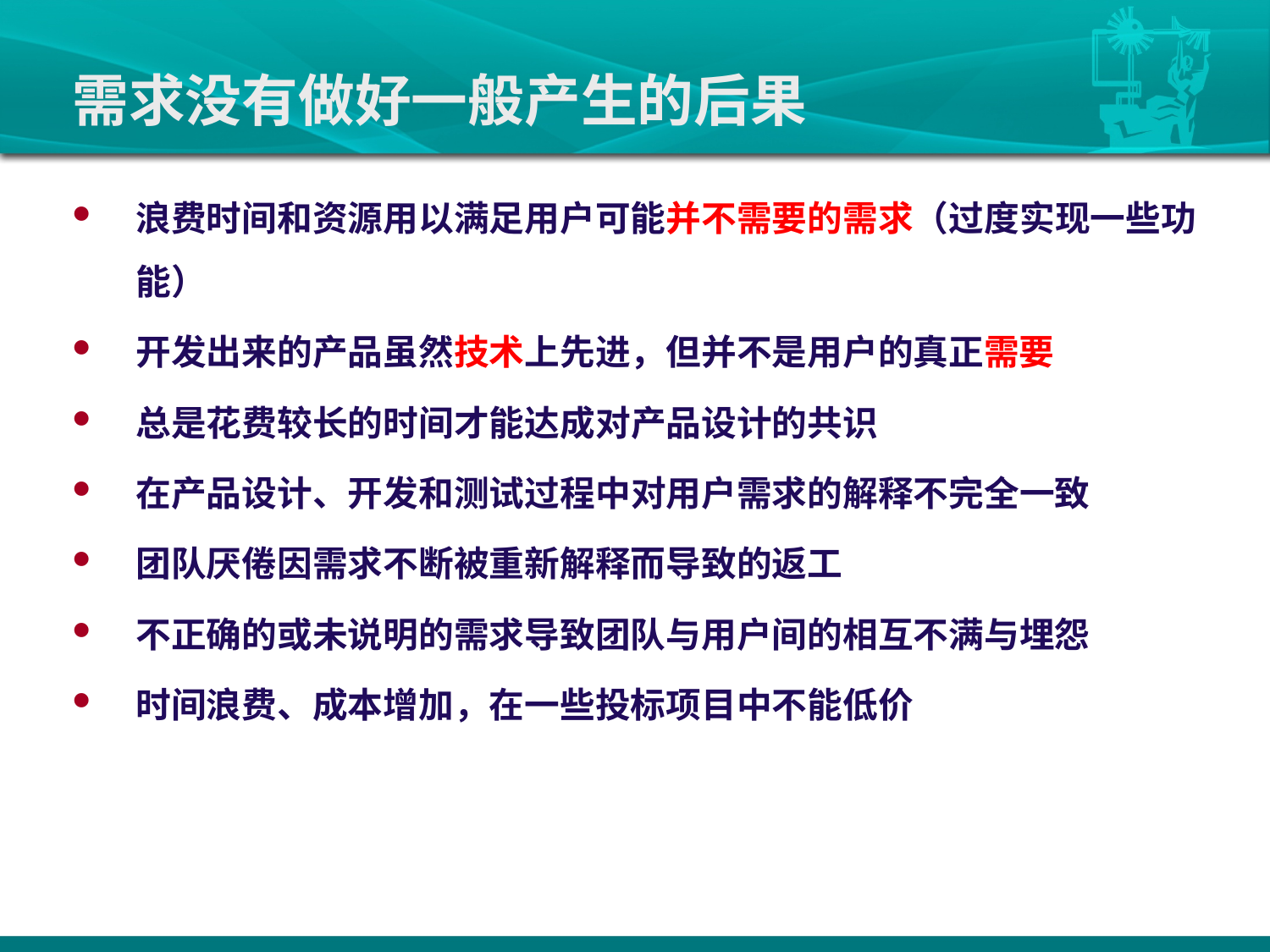

# 需求没有做好一般产生的后果
浪费时间和资源用以满足用户可能并不需要的需求（过度实现一些功能）
开发出来的产品虽然技术上先进，但并不是用户的真正需要
总是花费较长的时间才能达成对产品设计的共识
在产品设计、开发和测试过程中对用户需求的解释不完全一致
团队厌倦因需求不断被重新解释而导致的返工
不正确的或未说明的需求导致团队与用户间的相互不满与埋怨
时间浪费、成本增加，在一些投标项目中不能低价